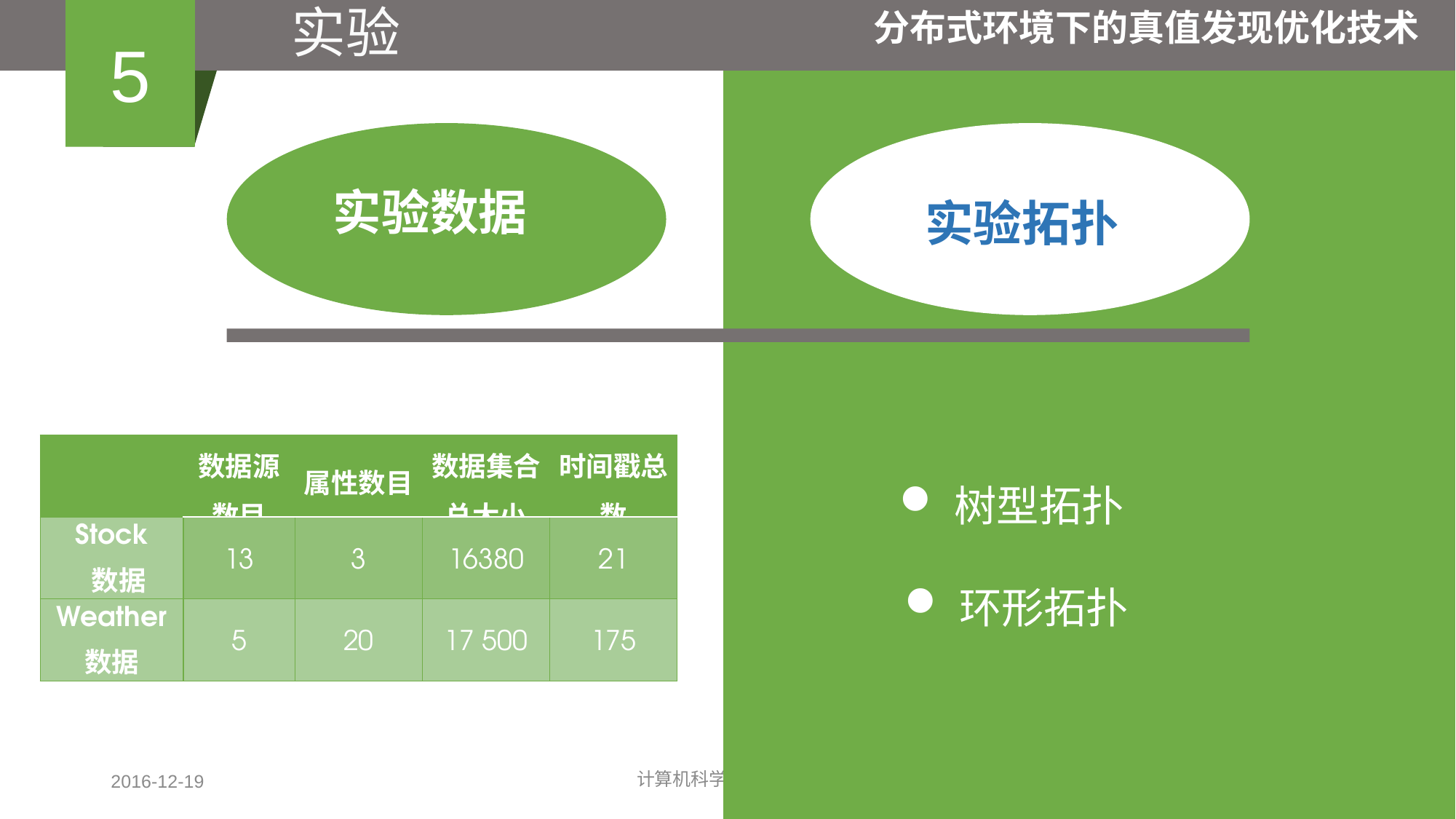

实验
5

分布式环境下的真值发现优化技术

国内研究
实验数据
实验拓扑

时间复杂度高

|  | 数据源 数目 | 属性数目 | 数据集合总大小 | 时间戳总数 |
| --- | --- | --- | --- | --- |
| Stock 数据 | 13 | 3 | 16380 | 21 |
| Weather 数据 | 5 | 20 | 17 500 | 175 |
树型拓扑

环形拓扑
2016-12-19
计算机科学与工程学院
41